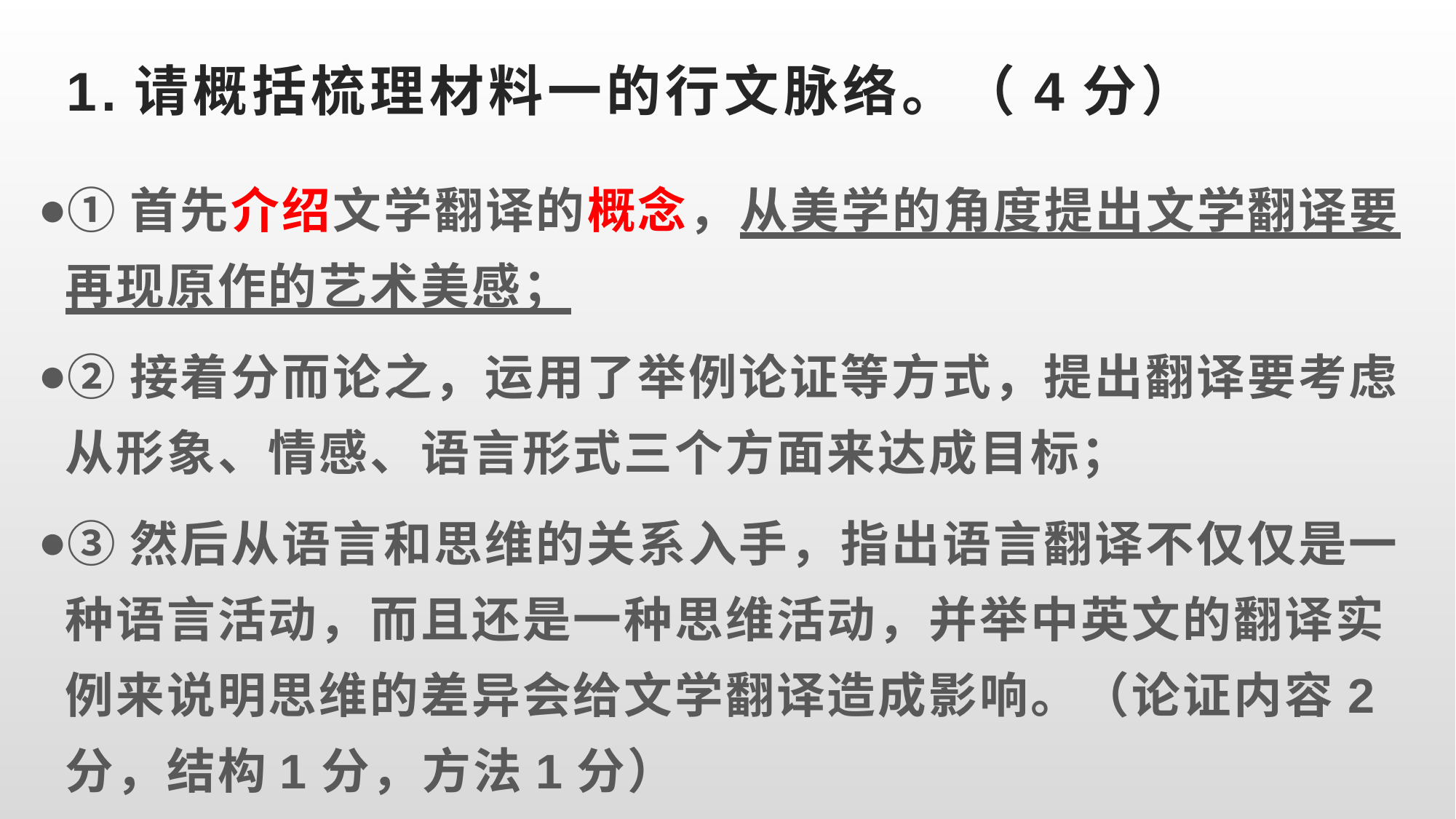

# 1.请概括梳理材料一的行文脉络。（4分）
①首先介绍文学翻译的概念，从美学的角度提出文学翻译要再现原作的艺术美感；
②接着分而论之，运用了举例论证等方式，提出翻译要考虑从形象、情感、语言形式三个方面来达成目标；
③然后从语言和思维的关系入手，指出语言翻译不仅仅是一种语言活动，而且还是一种思维活动，并举中英文的翻译实例来说明思维的差异会给文学翻译造成影响。（论证内容2分，结构1分，方法1分）